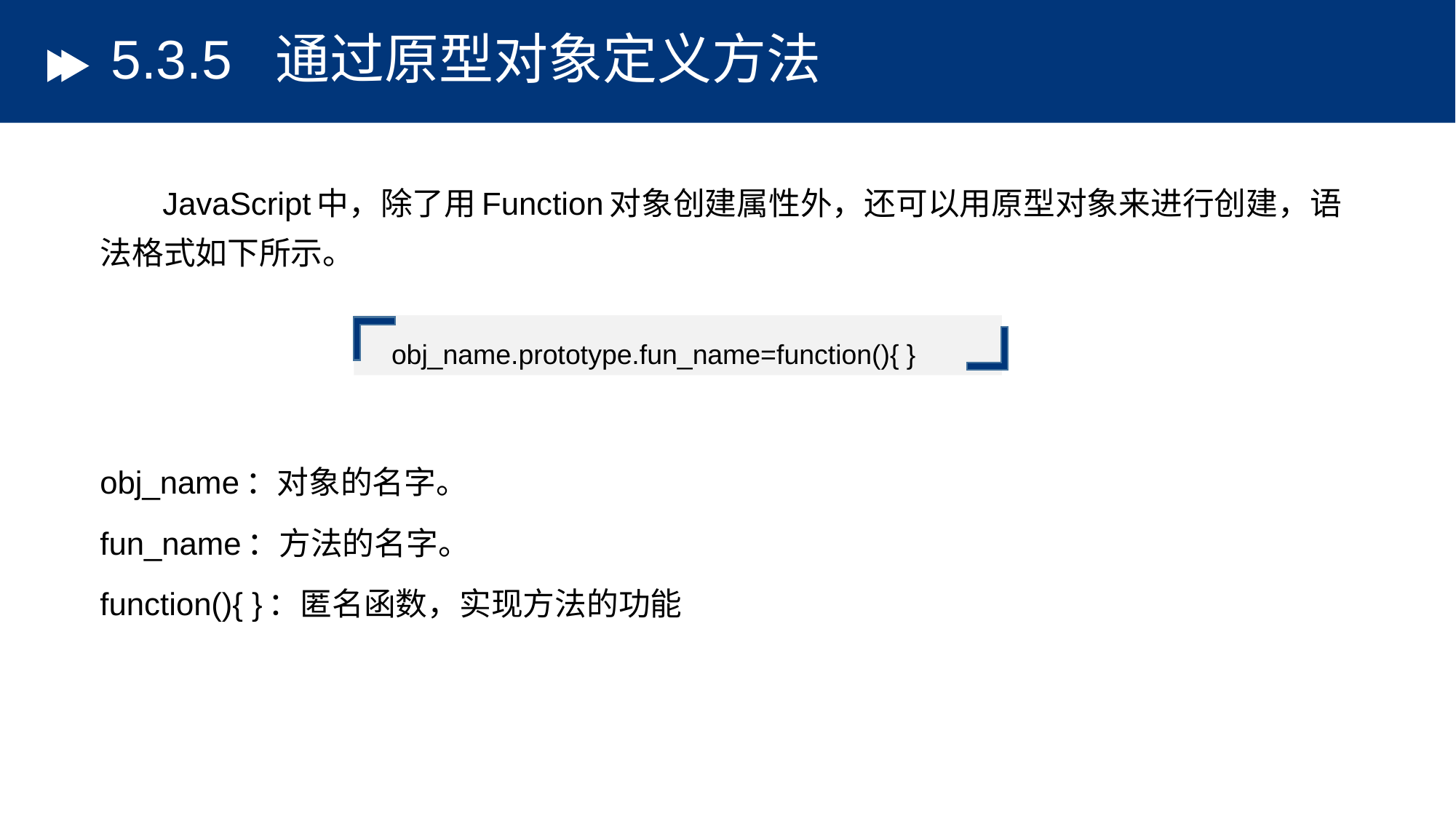

# 5.3.5  通过原型对象定义方法
       JavaScript中，除了用Function对象创建属性外，还可以用原型对象来进行创建，语法格式如下所示。

obj_name：对象的名字。
fun_name：方法的名字。
function(){ }：匿名函数，实现方法的功能

obj_name.prototype.fun_name=function(){ }